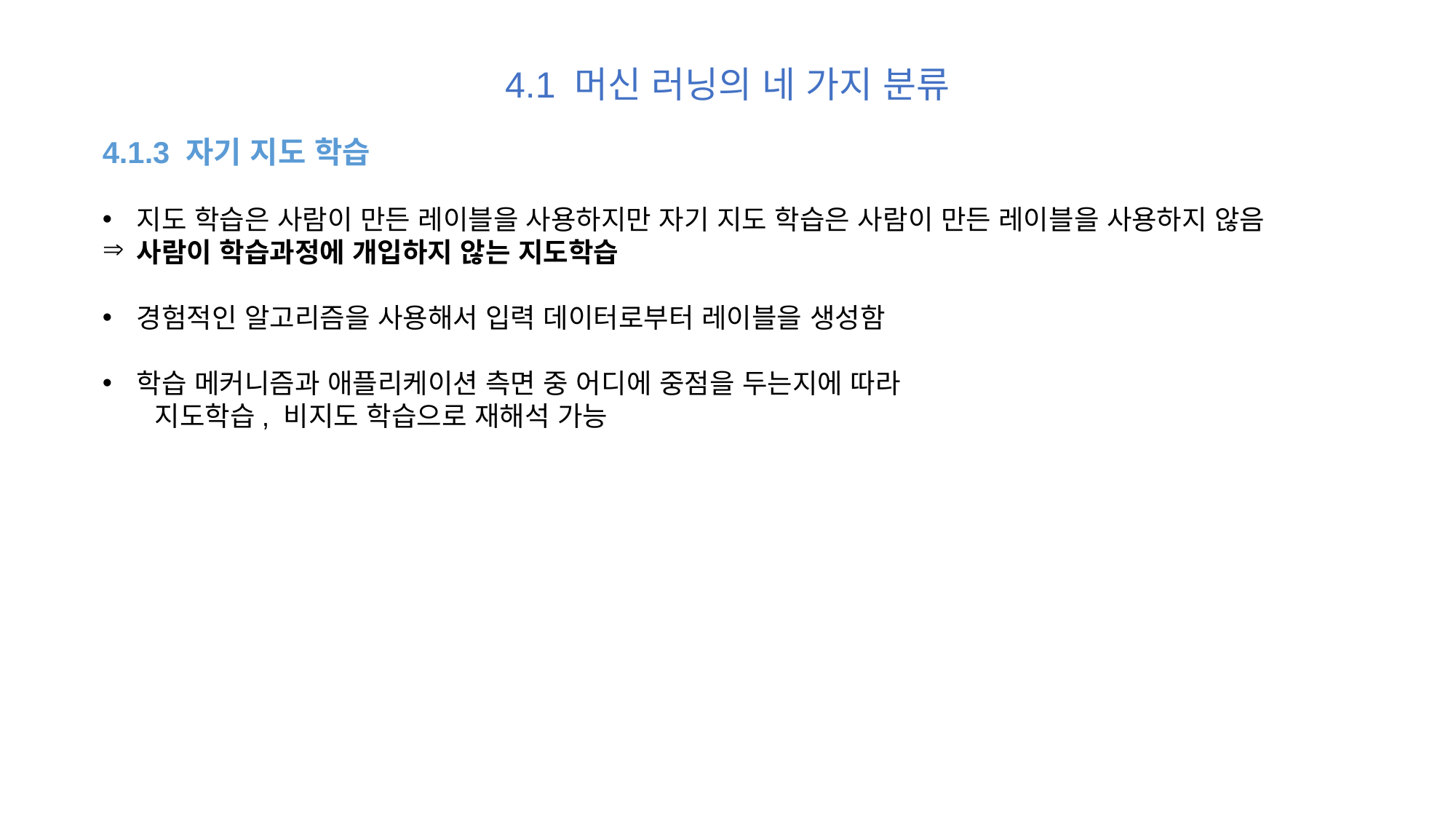

4.1 머신 러닝의 네 가지 분류
4.1.3 자기 지도 학습

지도 학습은 사람이 만든 레이블을 사용하지만 자기 지도 학습은 사람이 만든 레이블을 사용하지 않음
사람이 학습과정에 개입하지 않는 지도학습

경험적인 알고리즘을 사용해서 입력 데이터로부터 레이블을 생성함

학습 메커니즘과 애플리케이션 측면 중 어디에 중점을 두는지에 따라
      지도학습, 비지도 학습으로 재해석 가능